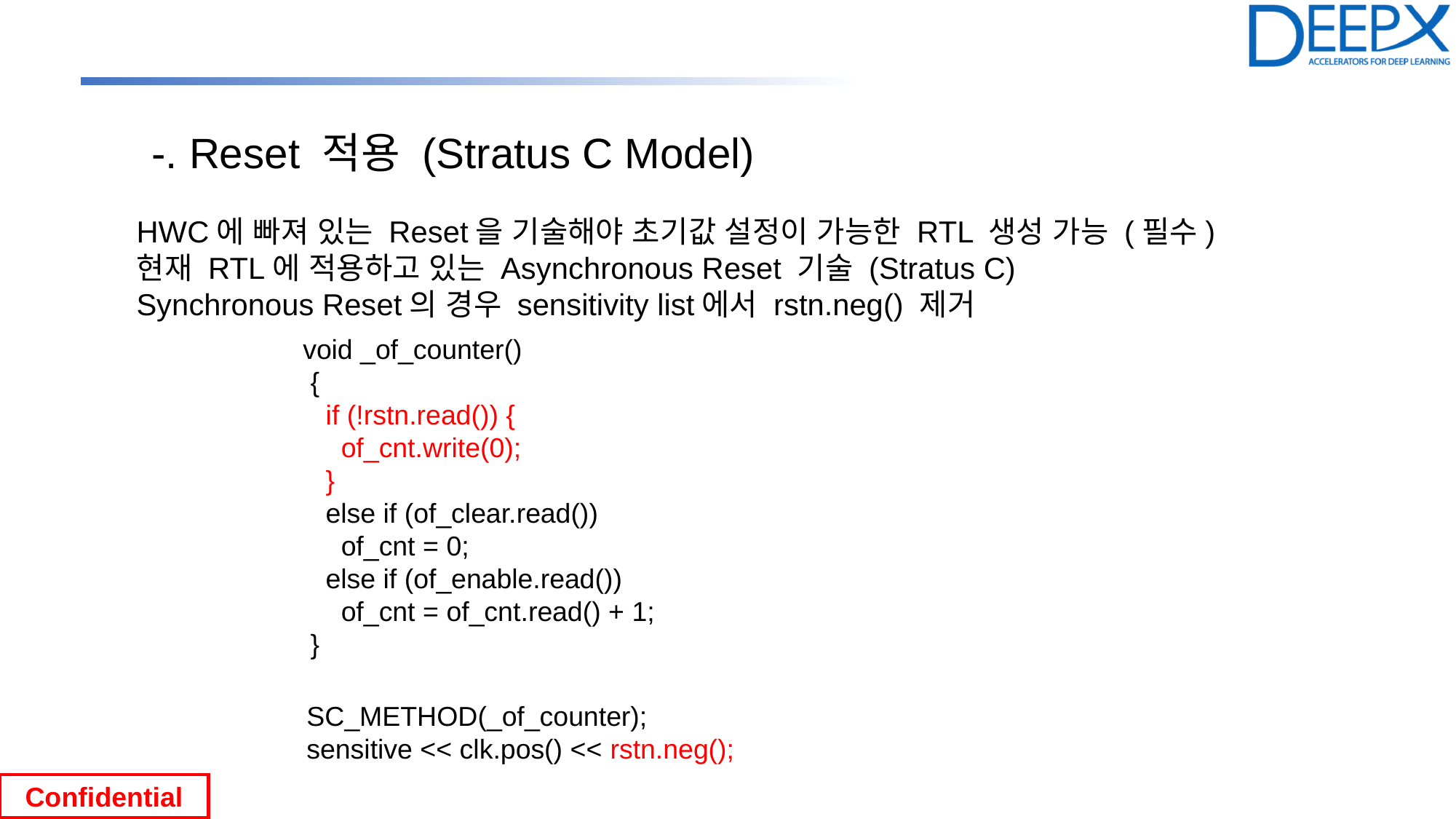

-. Reset 적용 (Stratus C Model)
HWC에 빠져 있는 Reset을 기술해야 초기값 설정이 가능한 RTL 생성 가능 (필수)
현재 RTL에 적용하고 있는 Asynchronous Reset 기술 (Stratus C)
Synchronous Reset의 경우 sensitivity list에서 rstn.neg() 제거
 void _of_counter()
  {
    if (!rstn.read()) {
      of_cnt.write(0);
    }
    else if (of_clear.read())
      of_cnt = 0;
    else if (of_enable.read())
      of_cnt = of_cnt.read() + 1;
  }
 SC_METHOD(_of_counter);
 sensitive << clk.pos() << rstn.neg();